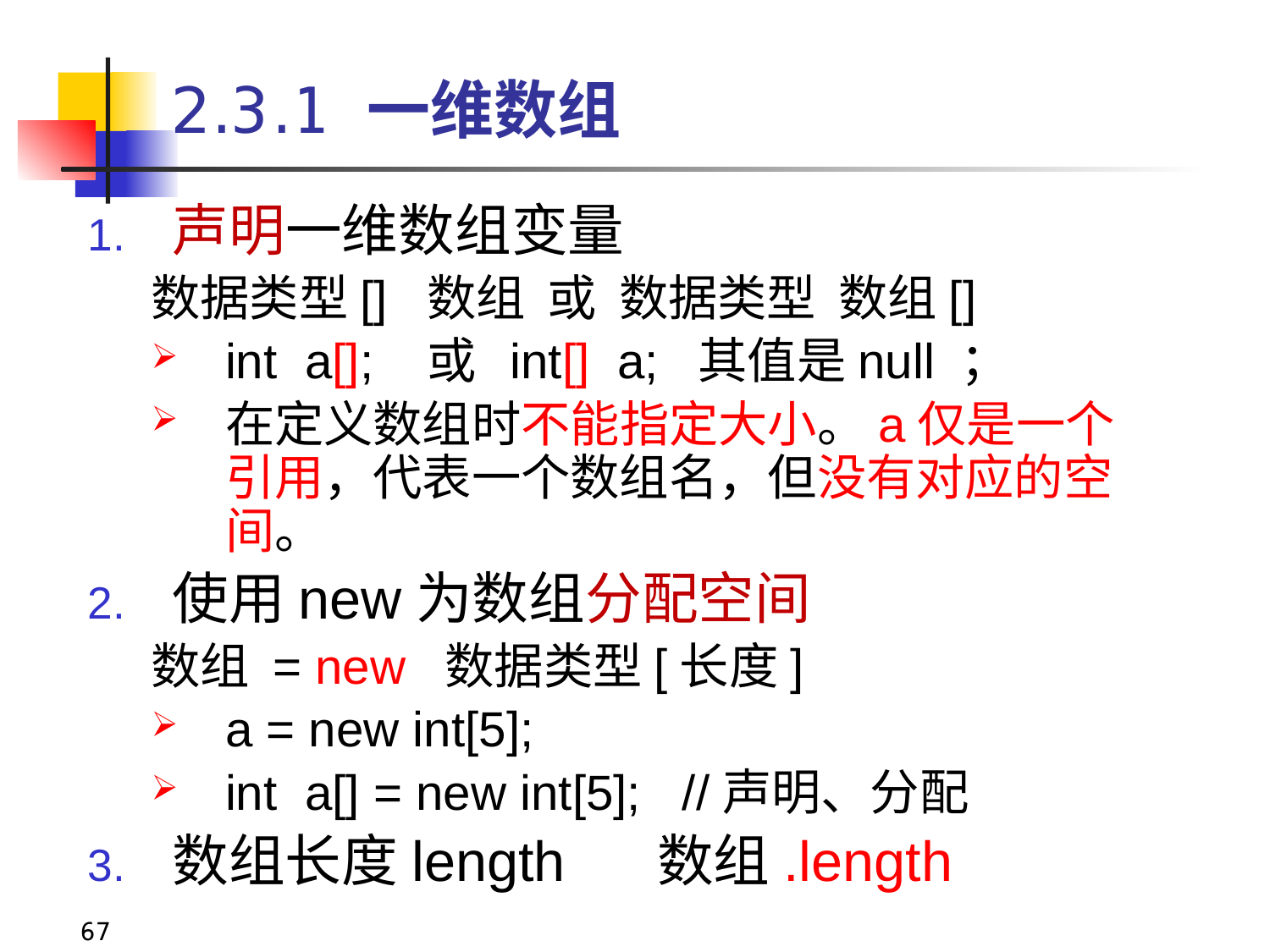

# 2.3.1 一维数组
声明一维数组变量
数据类型[]  数组  或  数据类型  数组[]
int  a[];   或  int[]  a;  其值是null ；
在定义数组时不能指定大小。a仅是一个引用，代表一个数组名，但没有对应的空间。
使用new为数组分配空间
数组 = new  数据类型[长度]
a = new int[5];
int  a[] = new int[5];   //声明、分配
数组长度length     数组.length
67